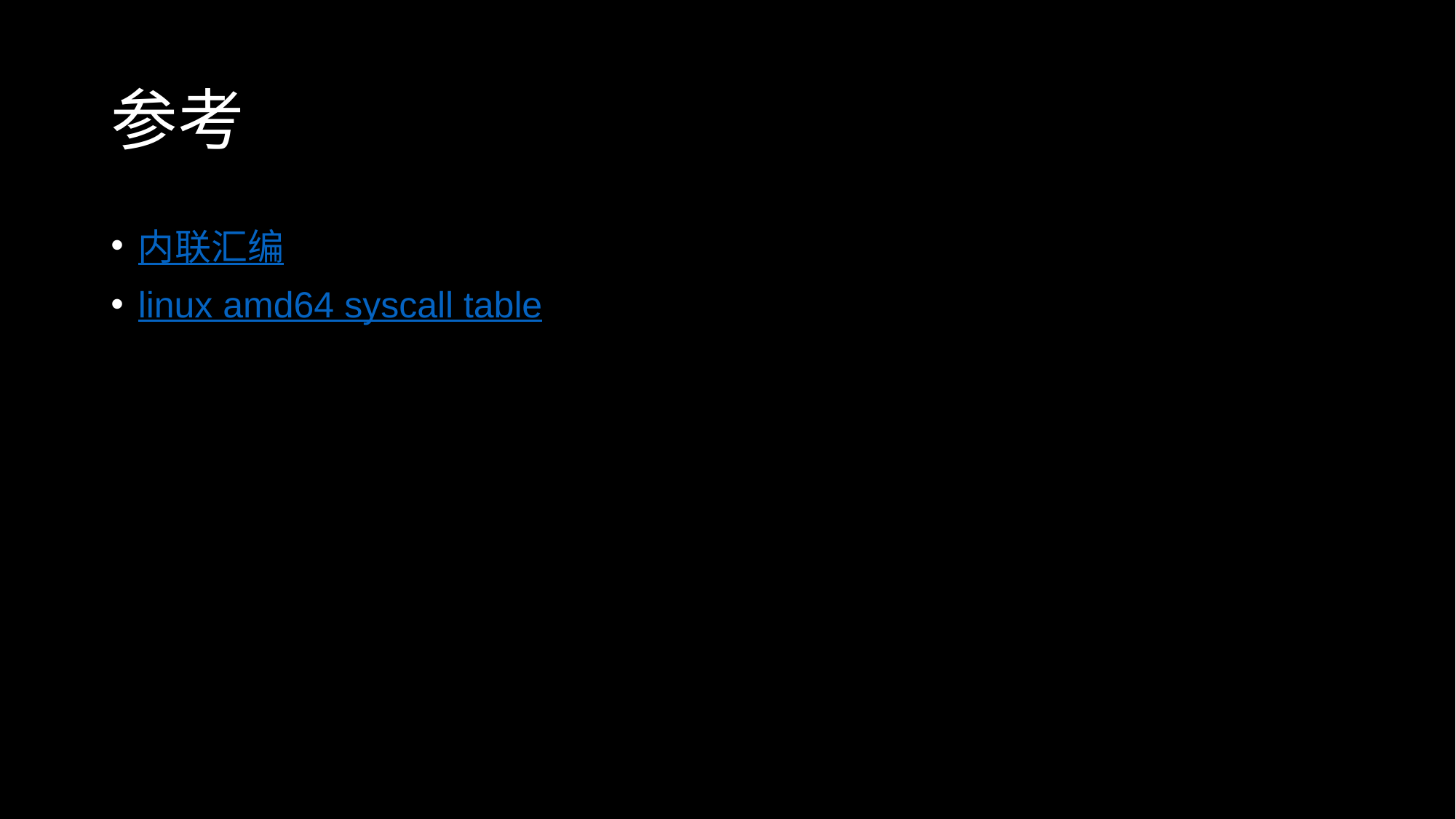

# 参考
内联汇编
linux amd64 syscall table